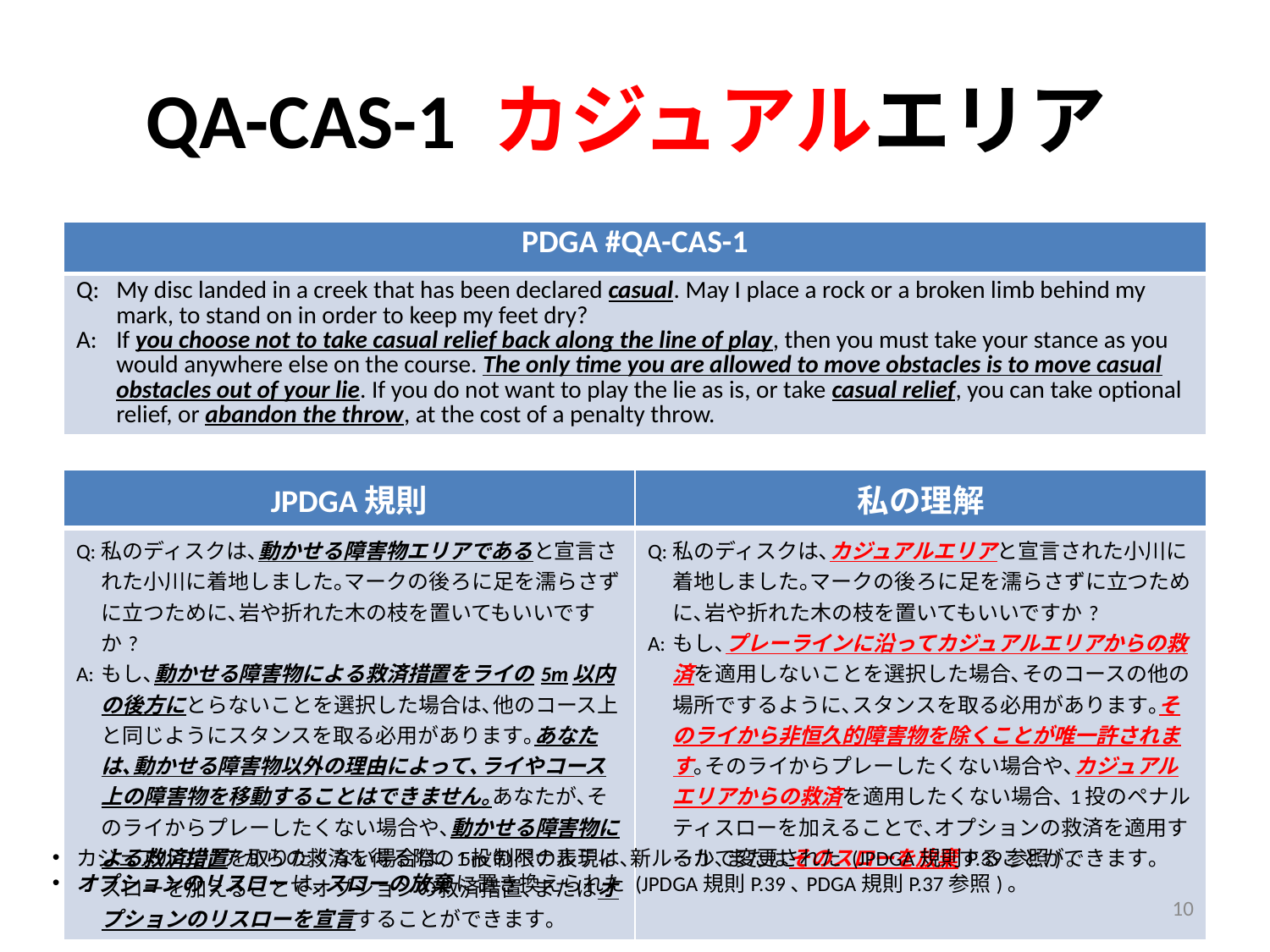

# QA-CAS-1 カジュアルエリア
| PDGA #QA-CAS-1 |
| --- |
| Q: My disc landed in a creek that has been declared casual. May I place a rock or a broken limb behind my mark, to stand on in order to keep my feet dry? A: If you choose not to take casual relief back along the line of play, then you must take your stance as you would anywhere else on the course. The only time you are allowed to move obstacles is to move casual obstacles out of your lie. If you do not want to play the lie as is, or take casual relief, you can take optional relief, or abandon the throw, at the cost of a penalty throw. |
| JPDGA規則 | 私の理解 |
| --- | --- |
| Q: 私のディスクは､動かせる障害物エリアであると宣言された小川に着地しました｡マークの後ろに足を濡らさずに立つために､岩や折れた木の枝を置いてもいいですか? A: もし､動かせる障害物による救済措置をライの5m以内の後方にとらないことを選択した場合は､他のコース上と同じようにスタンスを取る必用があります｡あなたは､動かせる障害物以外の理由によって､ライやコース上の障害物を移動することはできません｡あなたが､そのライからプレーしたくない場合や､動かせる障害物による救済措置を取りたくない場合は､1投のペナルティスローを加えることでオプションの救済措置､またはオプションのリスローを宣言することができます｡ | Q: 私のディスクは､カジュアルエリアと宣言された小川に着地しました｡マークの後ろに足を濡らさずに立つために､岩や折れた木の枝を置いてもいいですか? A: もし､プレーラインに沿ってカジュアルエリアからの救済を適用しないことを選択した場合､そのコースの他の場所でするように､スタンスを取る必用があります｡そのライから非恒久的障害物を除くことが唯一許されます｡そのライからプレーしたくない場合や､カジュアルエリアからの救済を適用したくない場合､1投のペナルティスローを加えることで､オプションの救済を適用するか､またはそのスローを放棄することができます｡ |
カジュアルエリアからの救済を得る際の5m制限の表現は､新ルールで変更された (JPDGA規則P.39参照)｡
オプションのリスロー は､スローの放棄 に置き換えられた (JPDGA規則P.39､PDGA規則P.37参照)｡
10